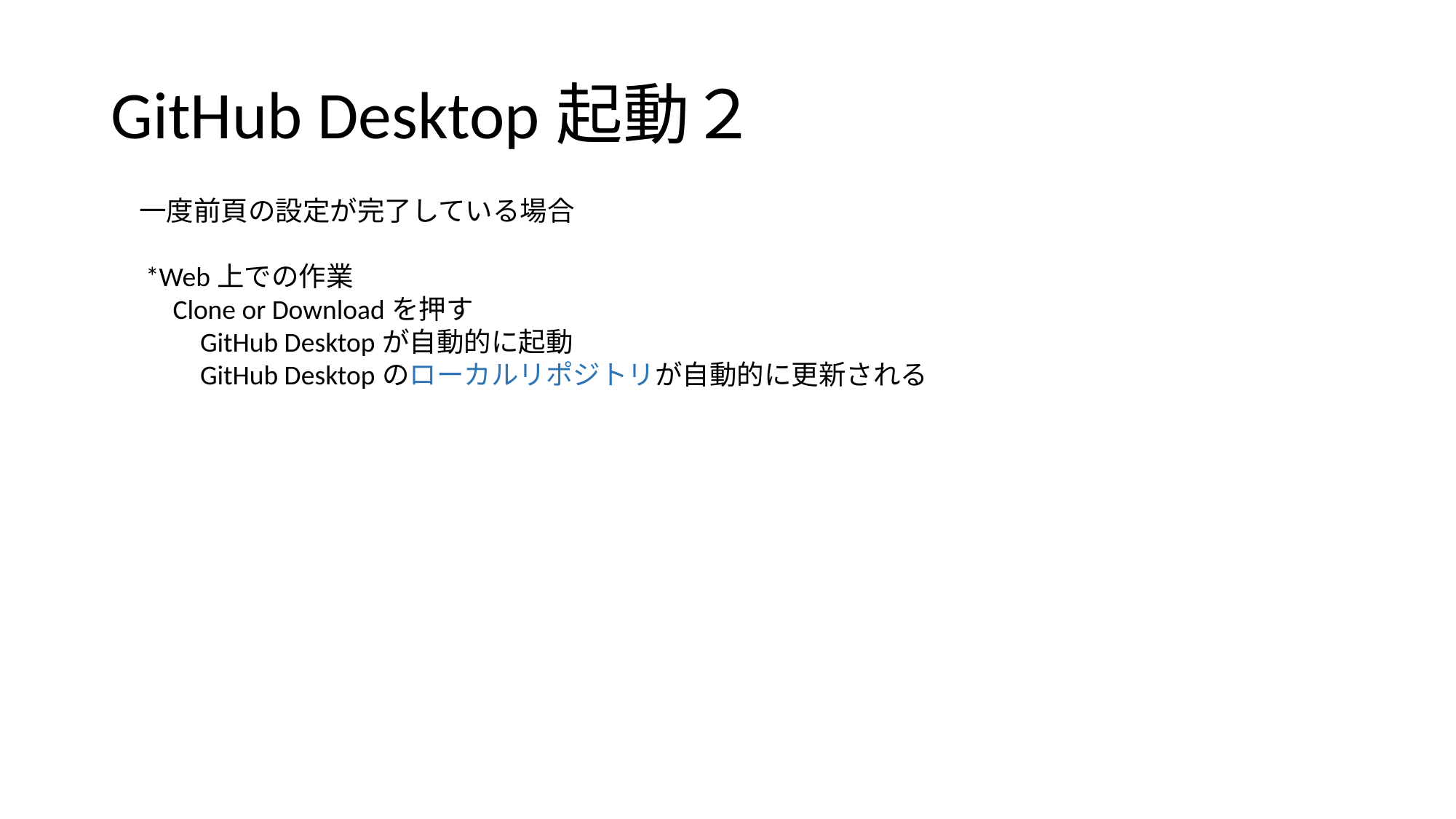

# GitHub Desktop起動２
　一度前頁の設定が完了している場合

　*Web上での作業
　　Clone or Downloadを押す
　　　GitHub Desktopが自動的に起動
　　　GitHub Desktopのローカルリポジトリが自動的に更新される